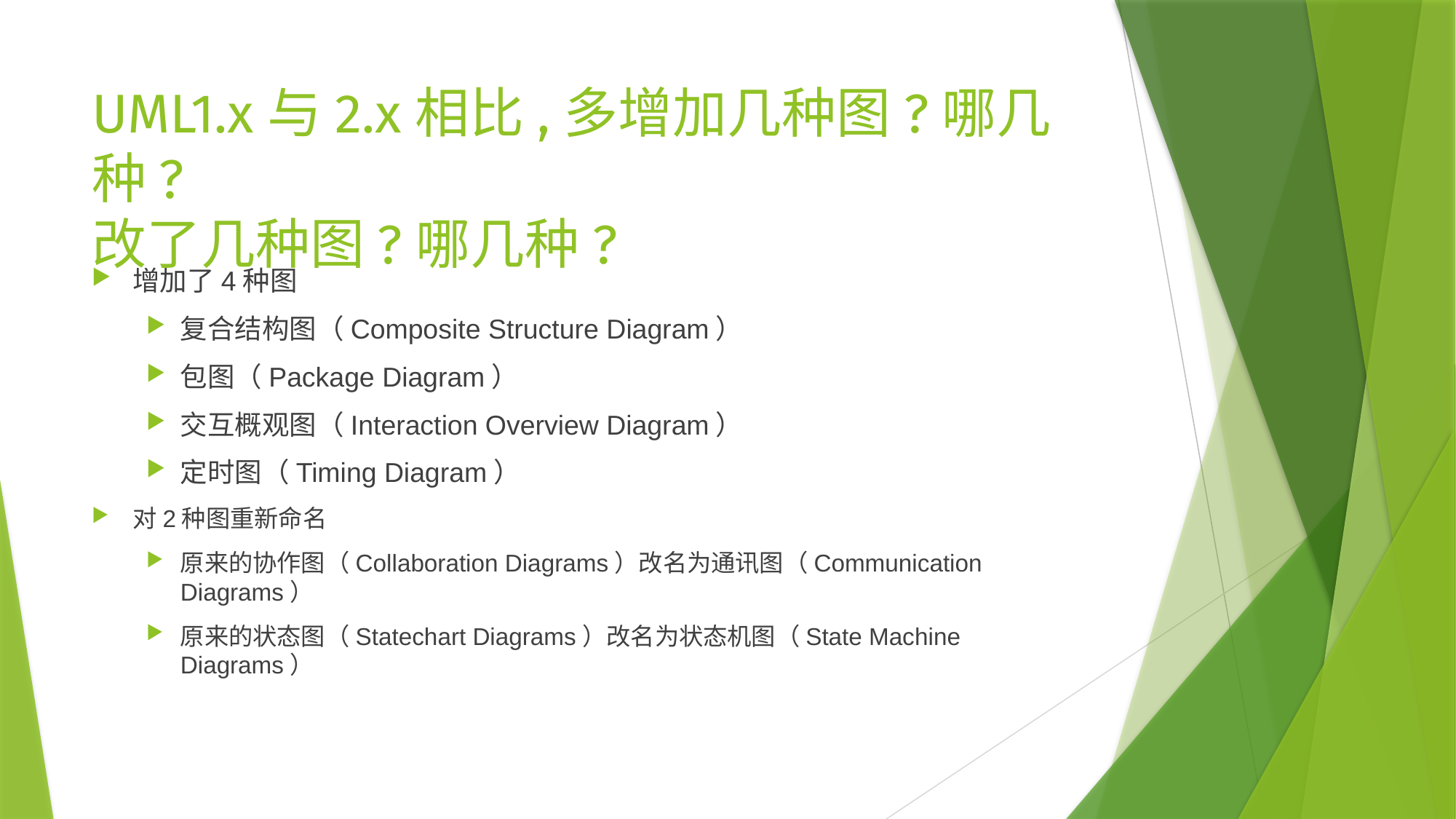

# UML1.x与2.x相比,多增加几种图?哪几种? 改了几种图?哪几种?
增加了4种图
复合结构图（Composite Structure Diagram）
包图（Package Diagram）
交互概观图（Interaction Overview Diagram）
定时图（Timing Diagram）
对2种图重新命名
原来的协作图（Collaboration Diagrams）改名为通讯图（Communication Diagrams）
原来的状态图（Statechart Diagrams）改名为状态机图（State Machine Diagrams）